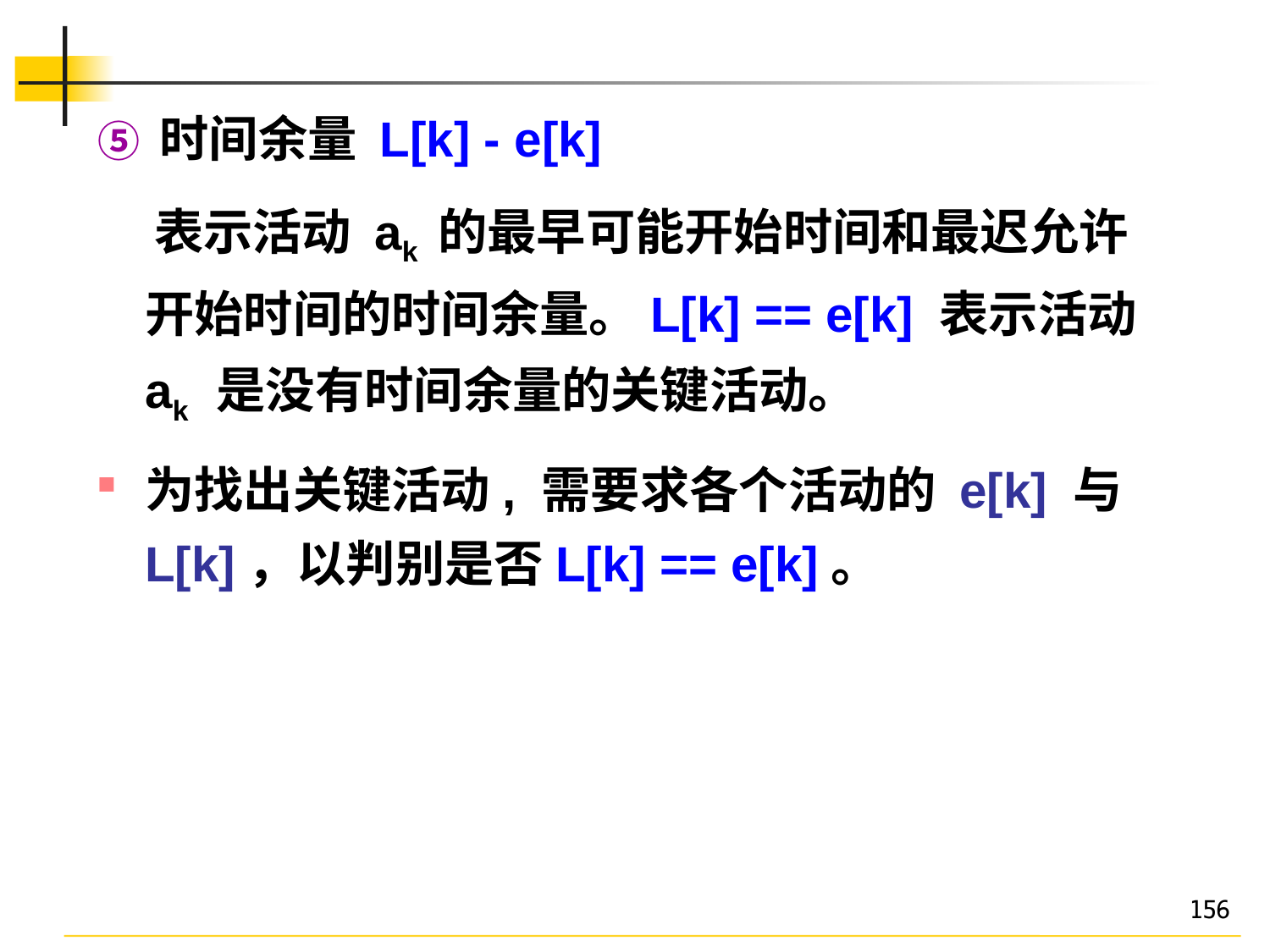

⑤ 时间余量 L[k] - e[k]
    表示活动 ak 的最早可能开始时间和最迟允许开始时间的时间余量。L[k] == e[k] 表示活动 ak  是没有时间余量的关键活动。
为找出关键活动, 需要求各个活动的 e[k] 与 L[k]，以判别是否L[k] == e[k]。
156